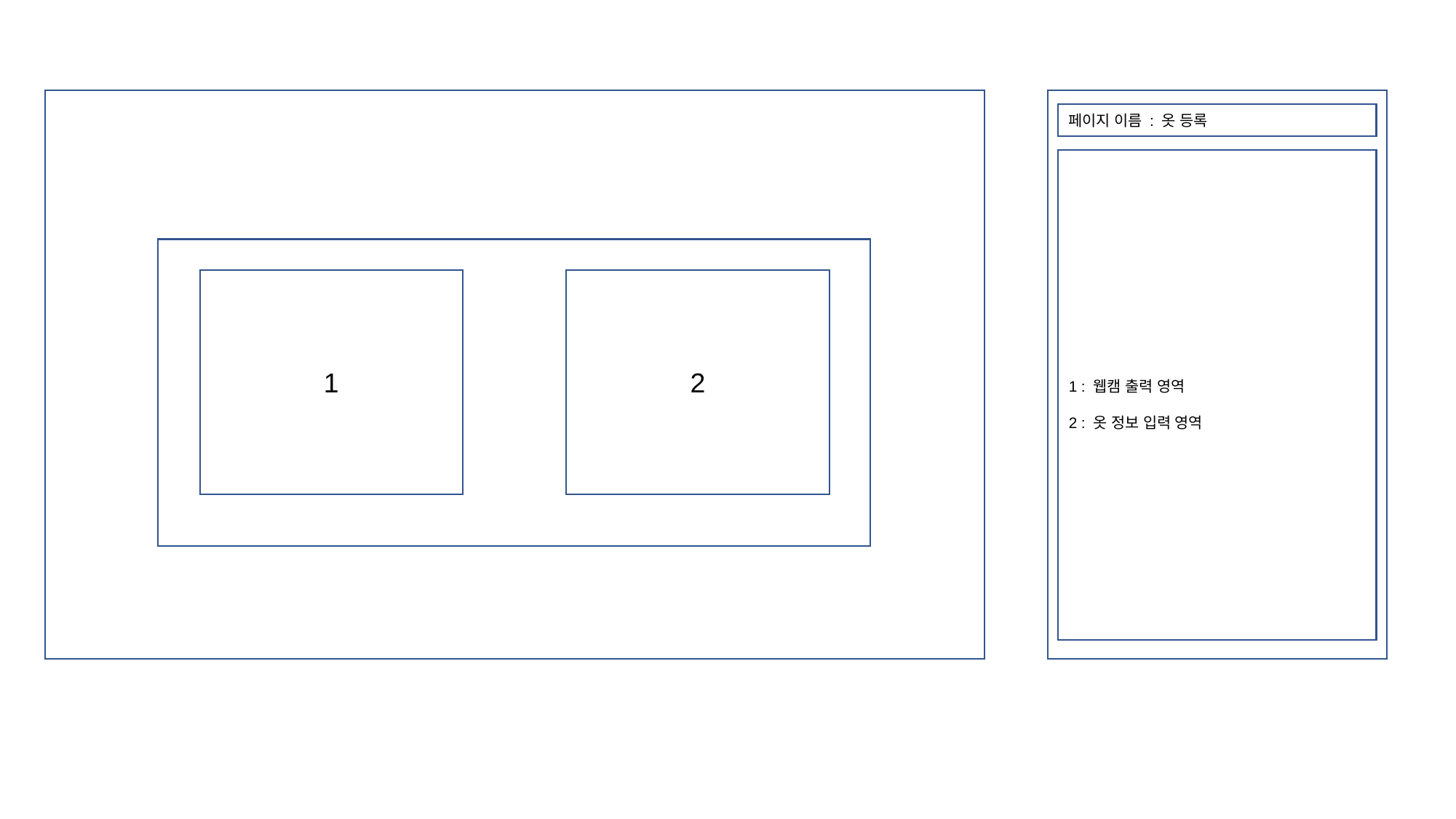

페이지 이름 : 옷 등록

1 : 웹캠 출력 영역

2 : 옷 정보 입력 영역

1
2